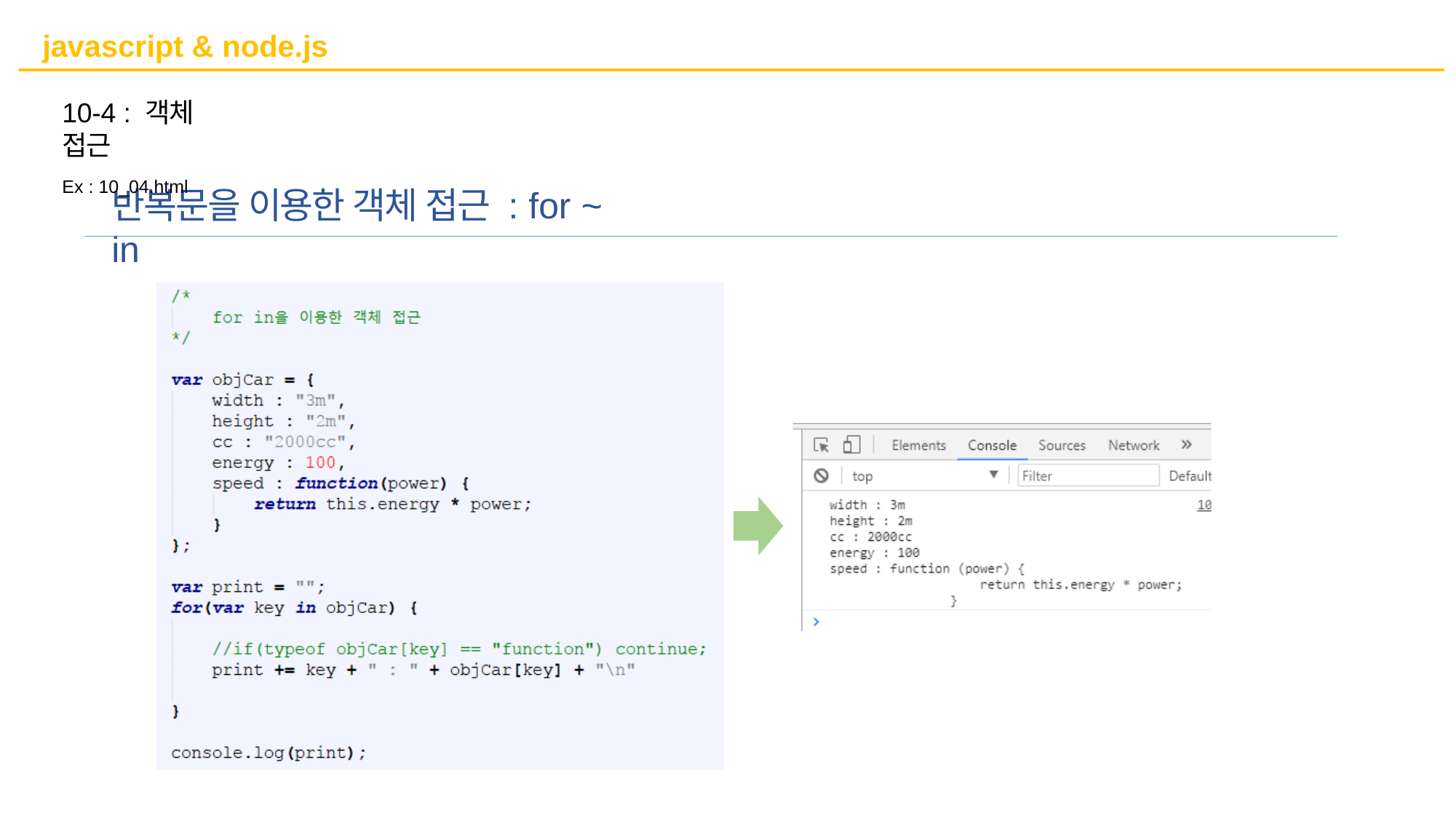

# javascript & node.js

10-4 : 객체 접근
Ex : 10_04.html
반복문을 이용한 객체 접근 : for ~ in